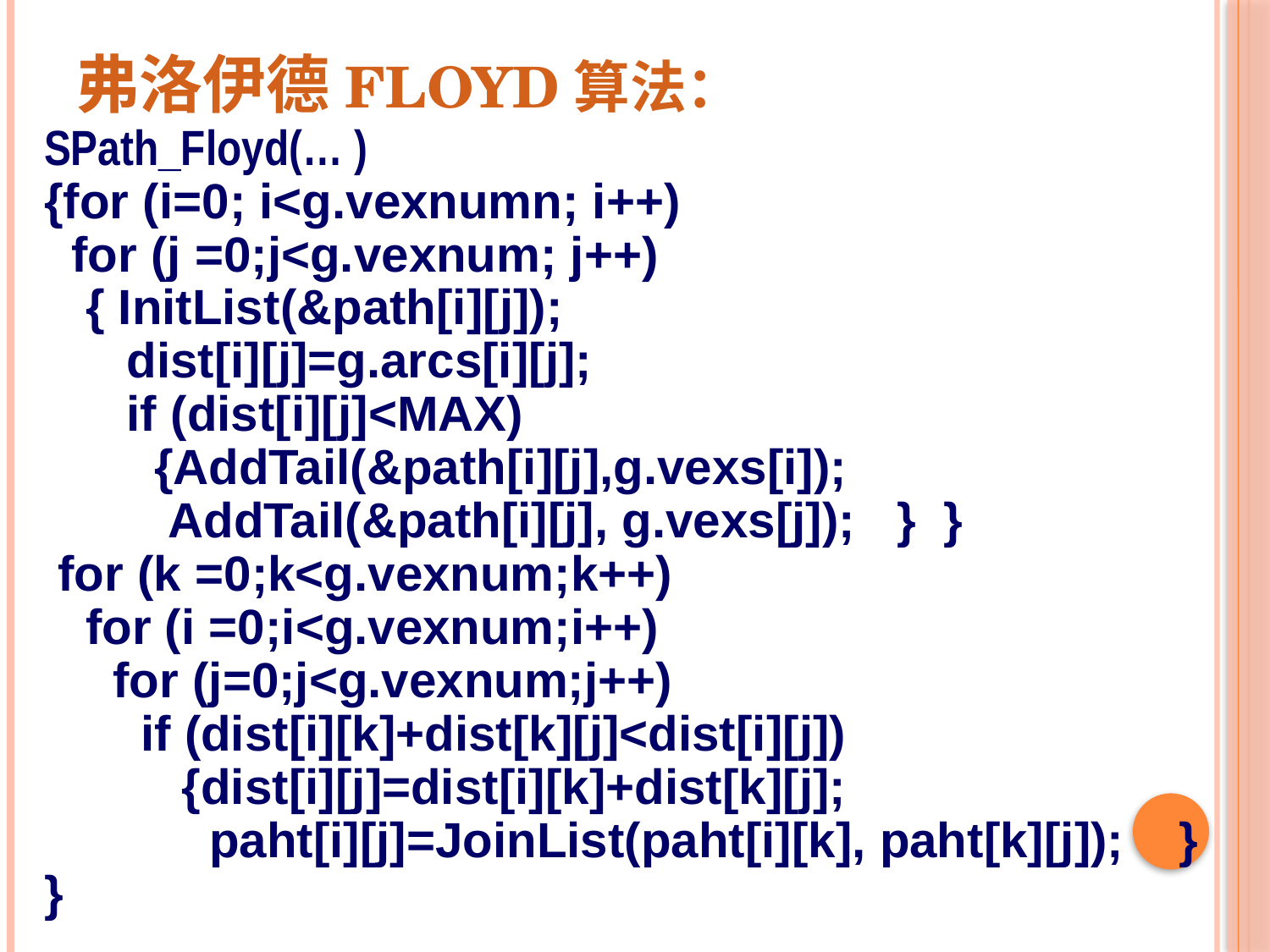

# 弗洛伊德Floyd算法：
SPath_Floyd(… )
{for (i=0; i<g.vexnumn; i++)
  for (j =0;j<g.vexnum; j++)
   { InitList(&path[i][j]);
      dist[i][j]=g.arcs[i][j];
      if (dist[i][j]<MAX)
        {AddTail(&path[i][j],g.vexs[i]);
         AddTail(&path[i][j], g.vexs[j]);   }  }
 for (k =0;k<g.vexnum;k++)
   for (i =0;i<g.vexnum;i++)
     for (j=0;j<g.vexnum;j++)
       if (dist[i][k]+dist[k][j]<dist[i][j])
          {dist[i][j]=dist[i][k]+dist[k][j];
            paht[i][j]=JoinList(paht[i][k], paht[k][j]);    }
}